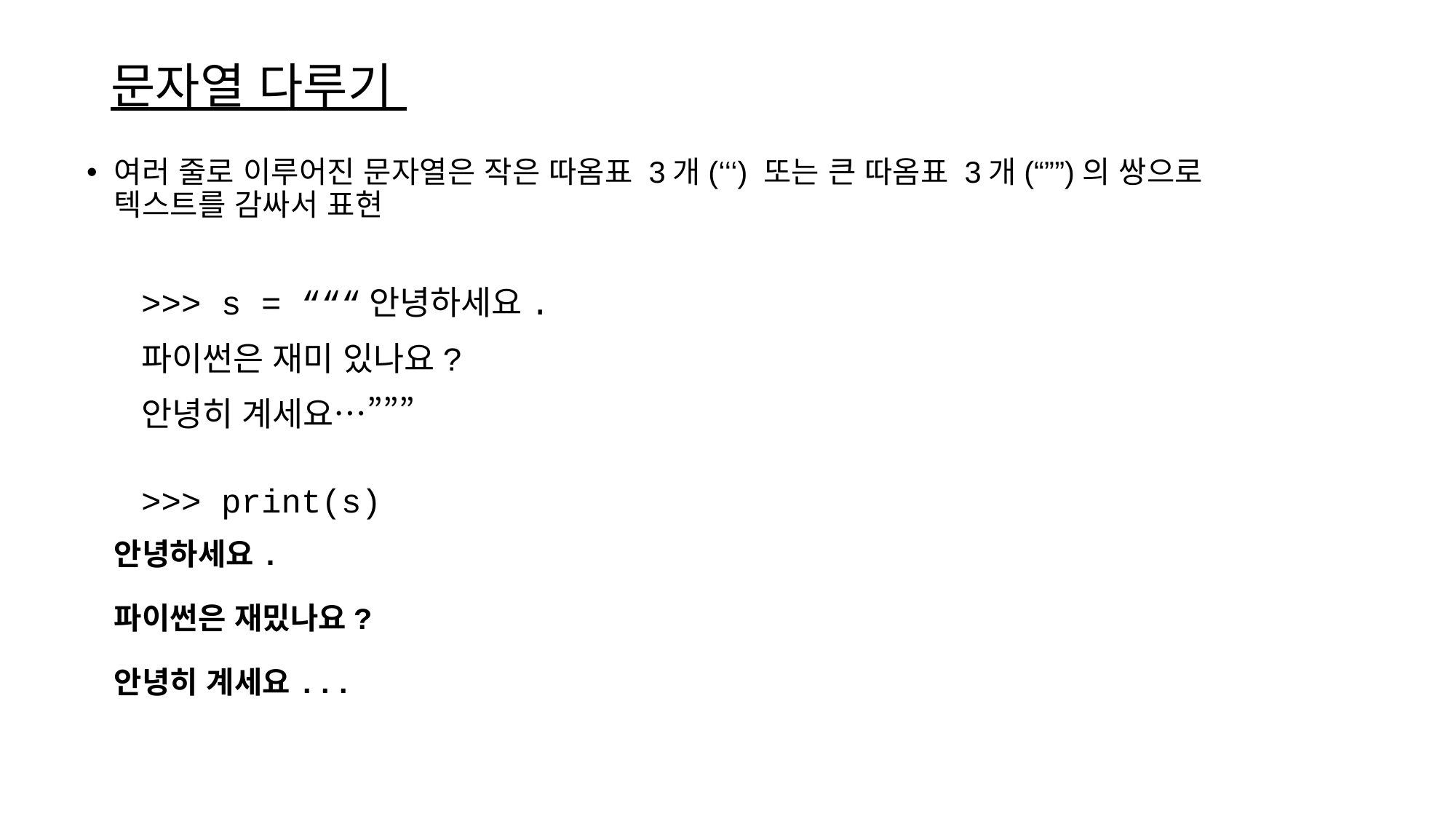

# 문자열 다루기
여러 줄로 이루어진 문자열은 작은 따옴표 3개(‘‘‘) 또는 큰 따옴표 3개(“””)의 쌍으로 텍스트를 감싸서 표현

>>> s = “““안녕하세요.
파이썬은 재미 있나요?
안녕히 계세요…”””

>>> print(s)
안녕하세요.
파이썬은 재밌나요?
안녕히 계세요...